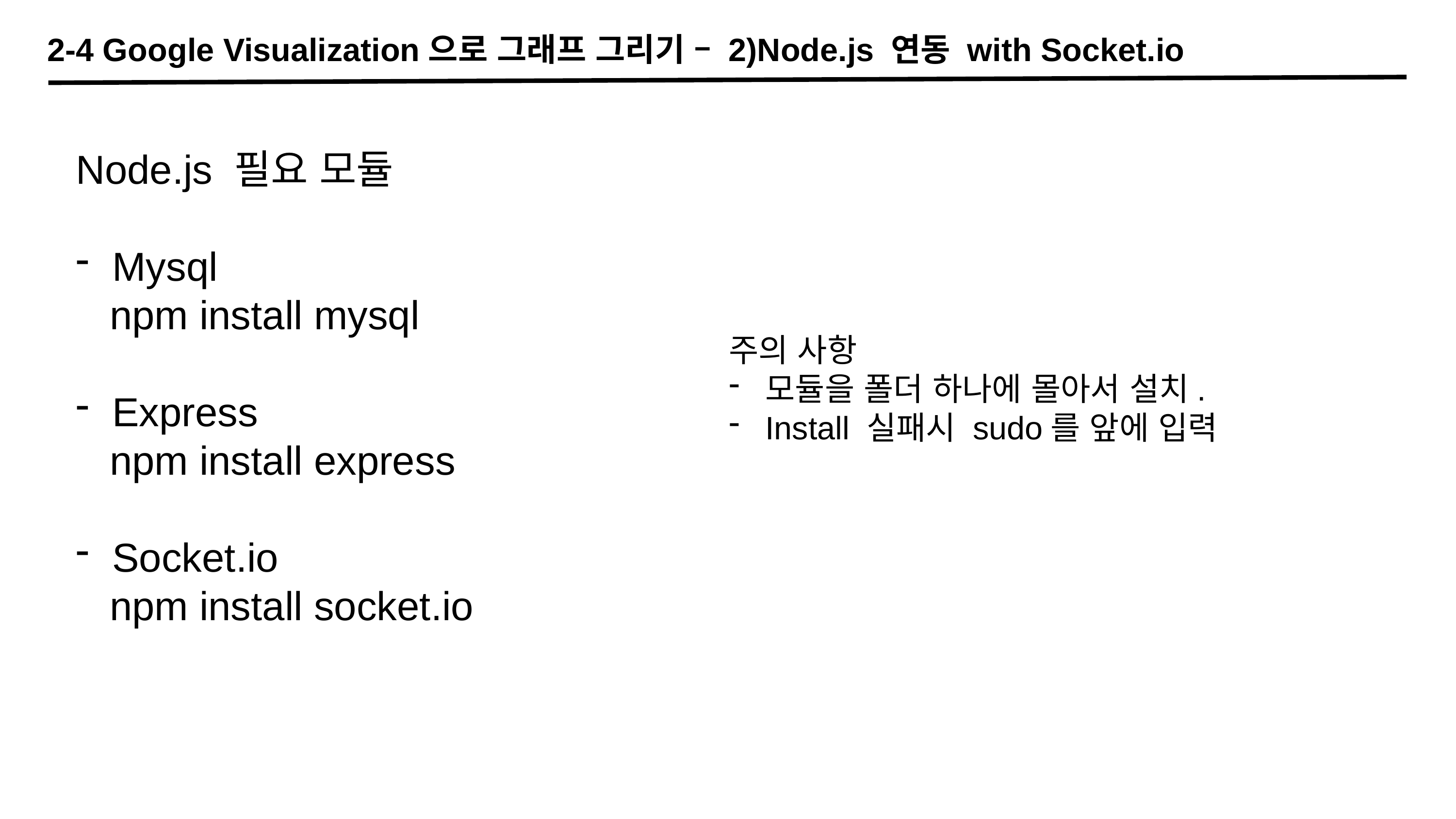

2-4 Google Visualization으로 그래프 그리기 – 2)Node.js 연동 with Socket.io
Node.js 필요 모듈

Mysql
   npm install mysql

Express
   npm install express

Socket.io
   npm install socket.io
주의 사항
모듈을 폴더 하나에 몰아서 설치.
Install 실패시 sudo를 앞에 입력